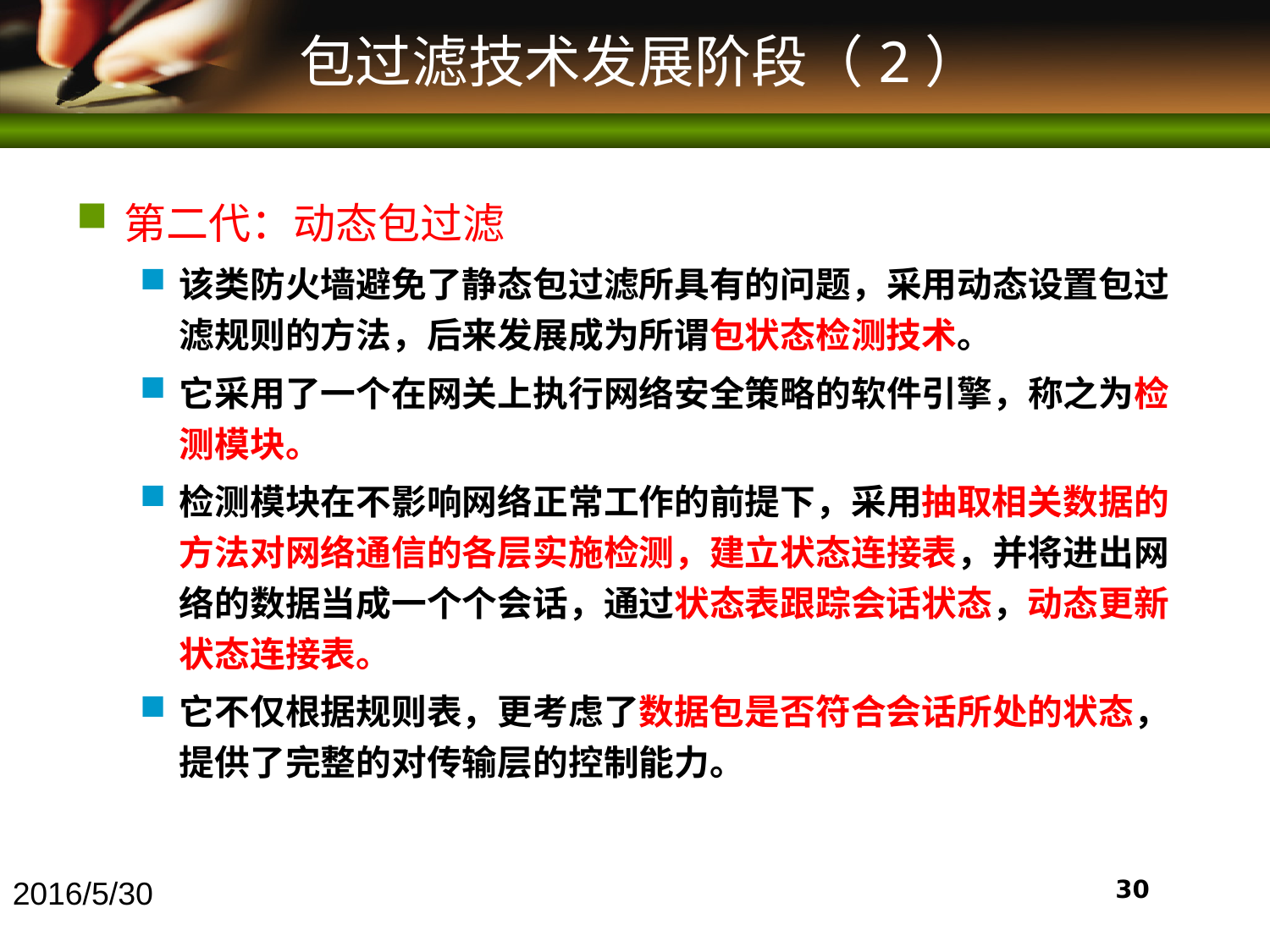

# 包过滤技术发展阶段（2）
第二代：动态包过滤
该类防火墙避免了静态包过滤所具有的问题，采用动态设置包过滤规则的方法，后来发展成为所谓包状态检测技术。
它采用了一个在网关上执行网络安全策略的软件引擎，称之为检测模块。
检测模块在不影响网络正常工作的前提下，采用抽取相关数据的方法对网络通信的各层实施检测，建立状态连接表，并将进出网络的数据当成一个个会话，通过状态表跟踪会话状态，动态更新状态连接表。
它不仅根据规则表，更考虑了数据包是否符合会话所处的状态，提供了完整的对传输层的控制能力。
2016/5/30

30